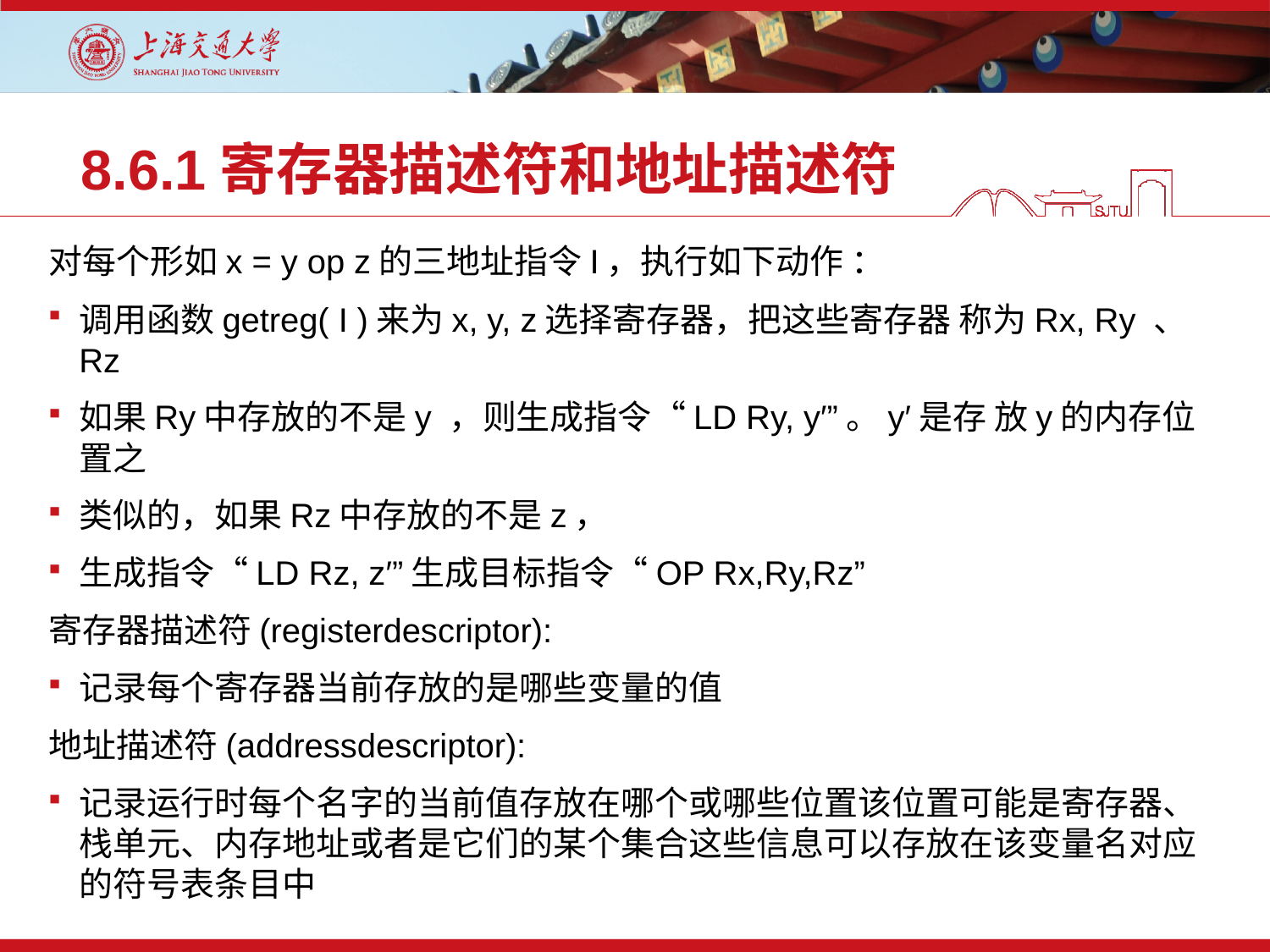

# 8.6.1寄存器描述符和地址描述符
对每个形如x = y op z的三地址指令I，执行如下动作 ：
调用函数getreg( I )来为x, y, z选择寄存器，把这些寄存器 称为Rx, Ry 、 Rz
如果Ry中存放的不是y ，则生成指令“LD Ry, y′”。y′是存 放y的内存位置之
类似的，如果Rz中存放的不是z，
生成指令“LD Rz, z′”生成目标指令“OP Rx,Ry,Rz”
寄存器描述符(registerdescriptor):
记录每个寄存器当前存放的是哪些变量的值
地址描述符(addressdescriptor):
记录运行时每个名字的当前值存放在哪个或哪些位置该位置可能是寄存器、栈单元、内存地址或者是它们的某个集合这些信息可以存放在该变量名对应的符号表条目中